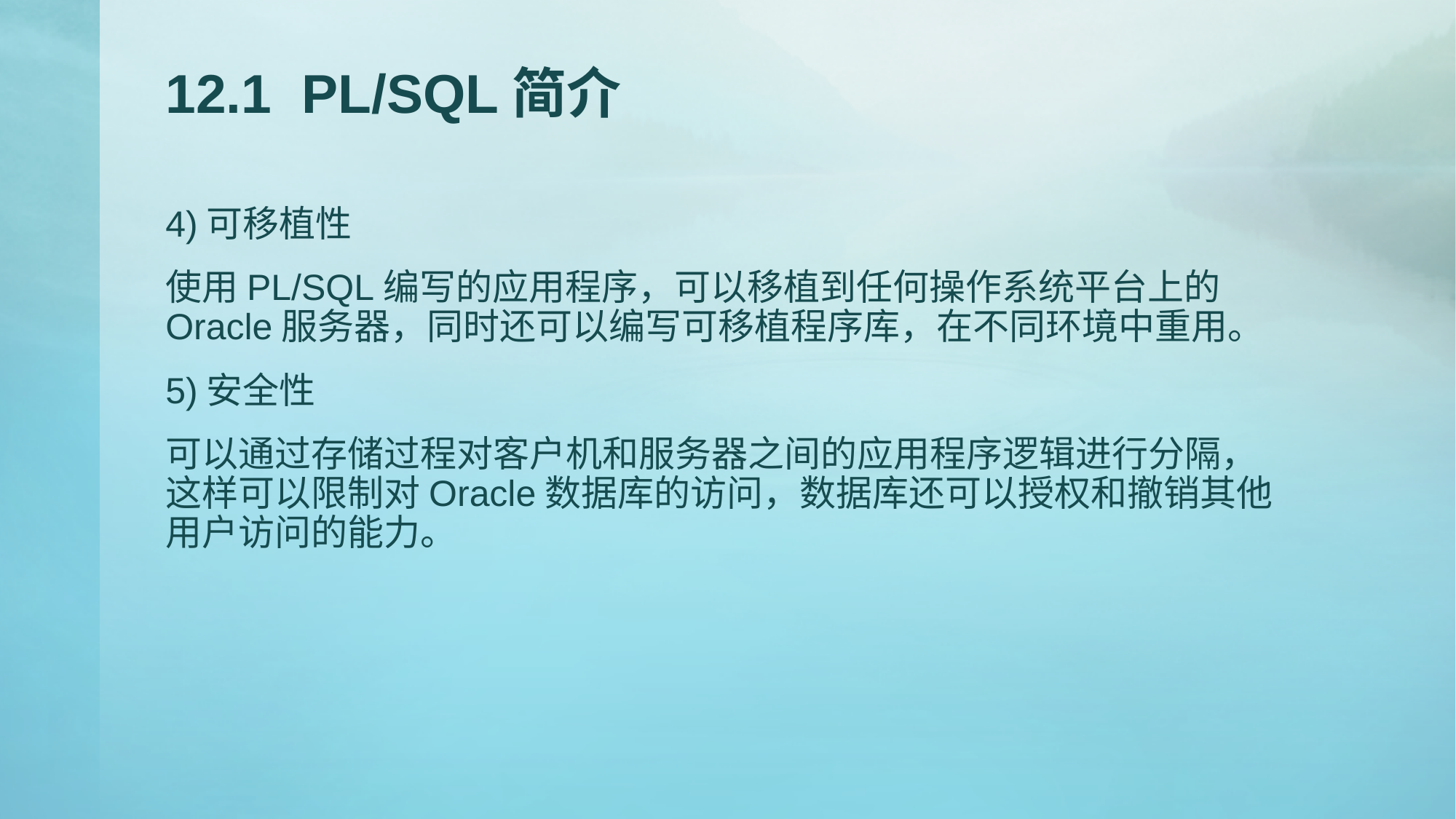

# 12.1  PL/SQL简介
4)可移植性
使用PL/SQL编写的应用程序，可以移植到任何操作系统平台上的Oracle服务器，同时还可以编写可移植程序库，在不同环境中重用。
5)安全性
可以通过存储过程对客户机和服务器之间的应用程序逻辑进行分隔，这样可以限制对Oracle数据库的访问，数据库还可以授权和撤销其他用户访问的能力。